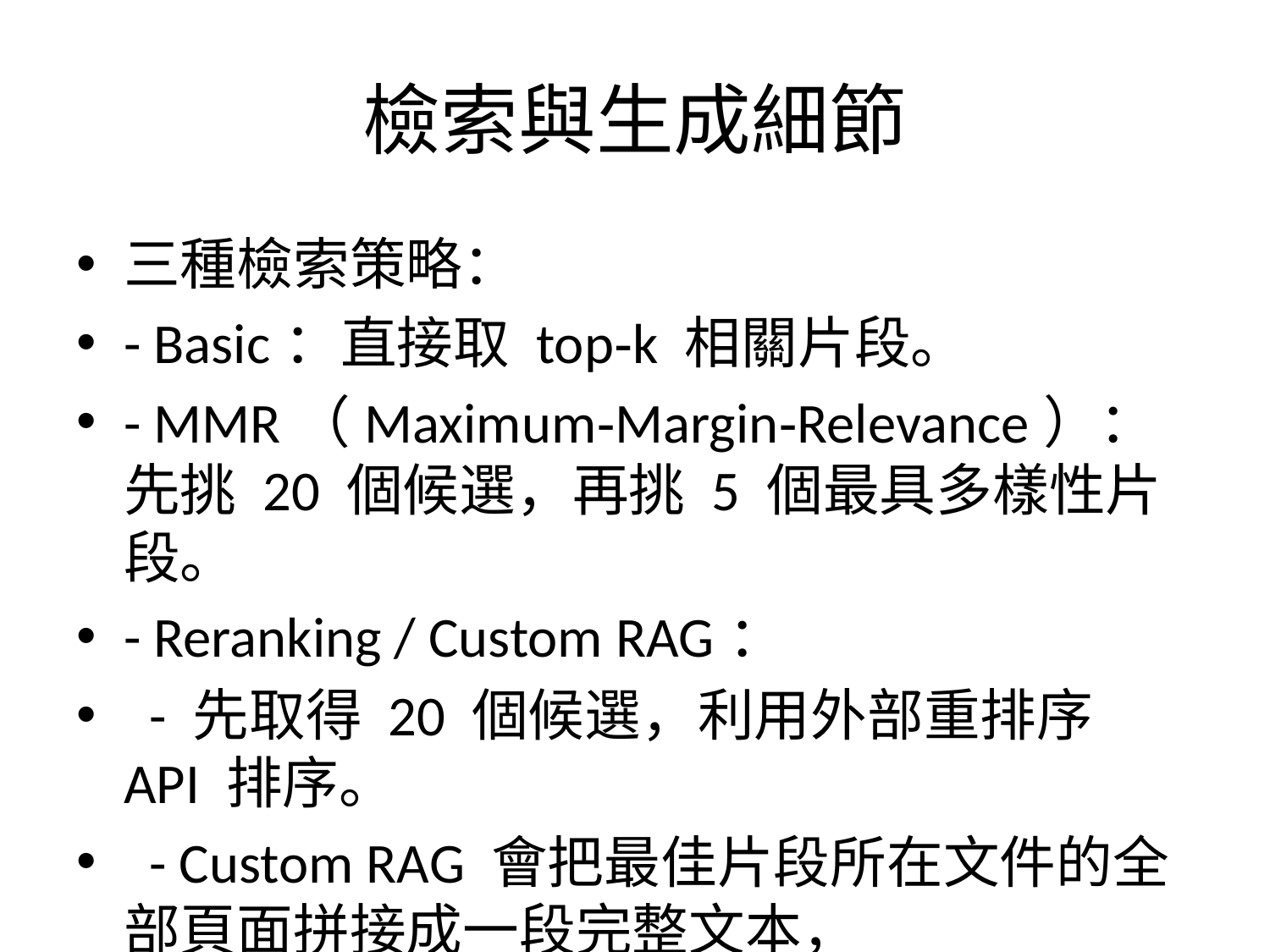

# 檢索與生成細節
三種檢索策略：
- Basic：直接取 top‑k 相關片段。
- MMR（Maximum‑Margin‑Relevance）：先挑 20 個候選，再挑 5 個最具多樣性片段。
- Reranking / Custom RAG：
  - 先取得 20 個候選，利用外部重排序 API 排序。
  - Custom RAG 會把最佳片段所在文件的全部頁面拼接成一段完整文本，
    再送給 LLM 產生更完整的回答。